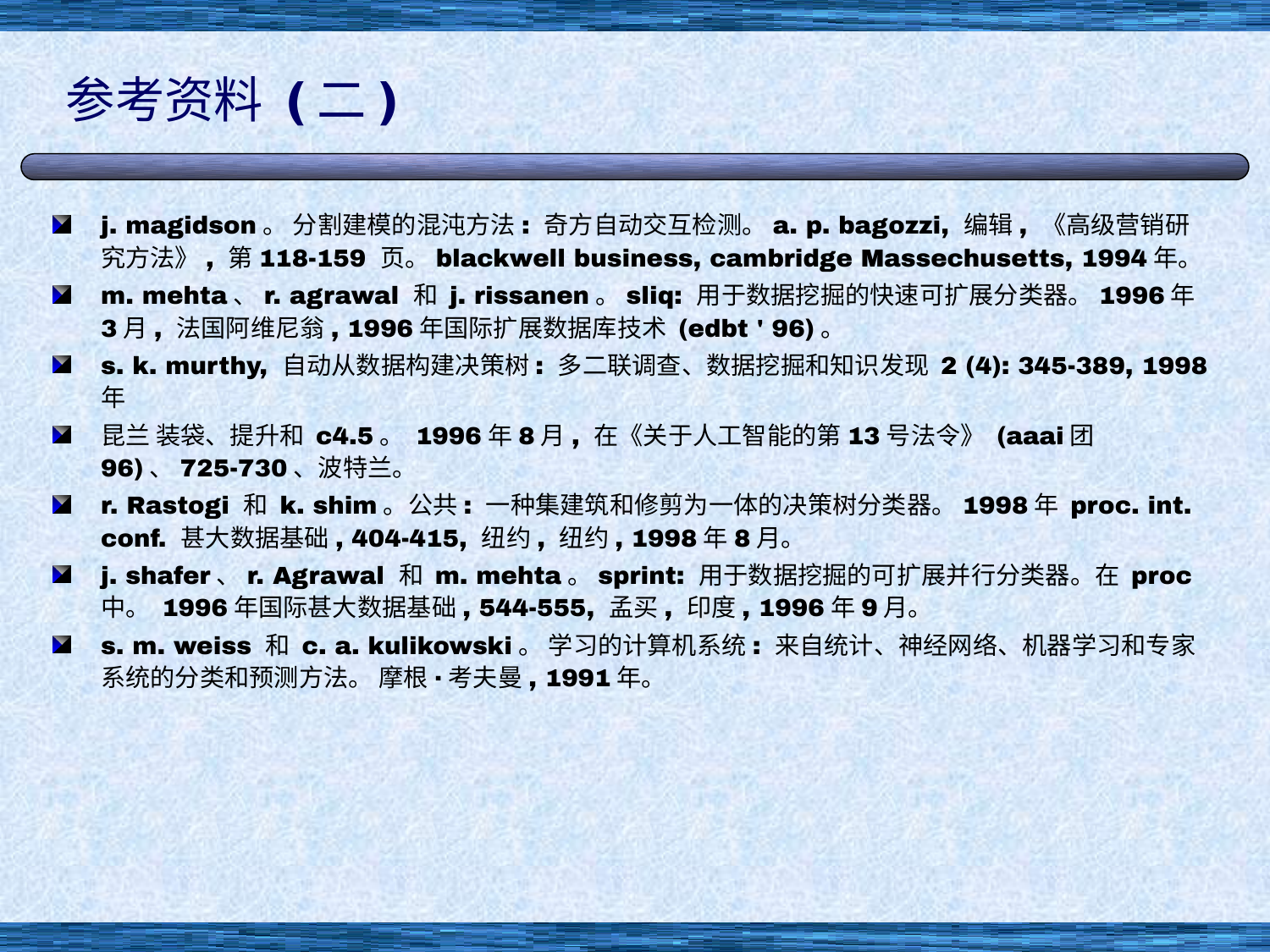

# 参考资料 (二)
j. magidson。 分割建模的混沌方法: 奇方自动交互检测。a. p. bagozzi, 编辑, 《高级营销研究方法》, 第118-159 页。blackwell business, cambridge Massechusetts, 1994年。
m. mehta、r. agrawal 和 j. rissanen。sliq: 用于数据挖掘的快速可扩展分类器。1996年3月, 法国阿维尼翁, 1996年国际扩展数据库技术 (edbt ' 96)。
s. k. murthy, 自动从数据构建决策树: 多二联调查、数据挖掘和知识发现 2 (4): 345-389, 1998年
昆兰 装袋、提升和 c4.5。 1996年8月, 在《关于人工智能的第13号法令》 (aaai团 96)、725-730、波特兰。
r. Rastogi 和 k. shim。公共: 一种集建筑和修剪为一体的决策树分类器。1998年 proc. int. conf. 甚大数据基础, 404-415, 纽约, 纽约, 1998年8月。
j. shafer、r. Agrawal 和 m. mehta。sprint: 用于数据挖掘的可扩展并行分类器。在 proc 中。 1996年国际甚大数据基础, 544-555, 孟买, 印度, 1996年9月。
s. m. weiss 和 c. a. kulikowski。 学习的计算机系统: 来自统计、神经网络、机器学习和专家系统的分类和预测方法。 摩根·考夫曼, 1991年。